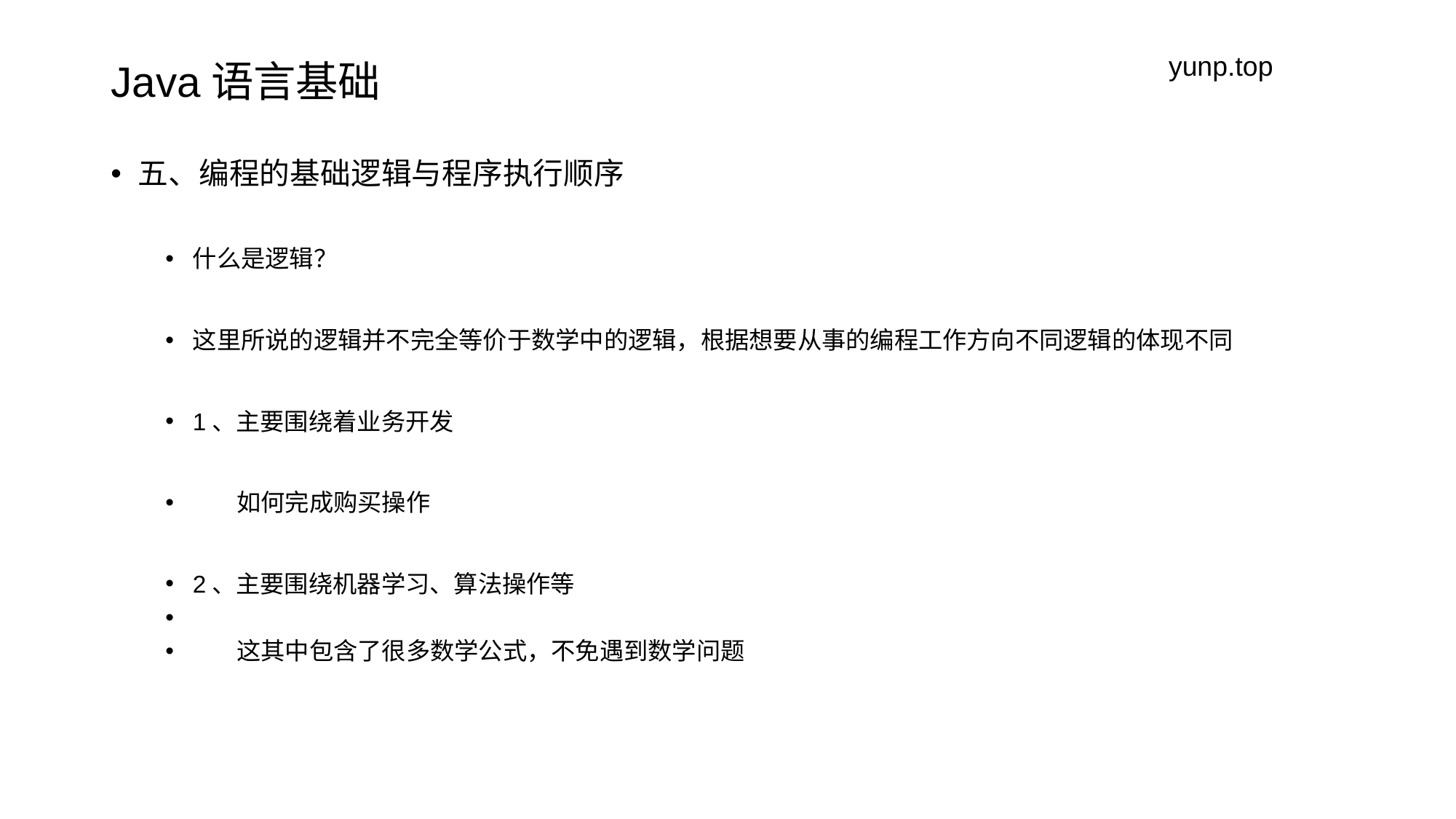

# Java语言基础
yunp.top
五、编程的基础逻辑与程序执行顺序

什么是逻辑？

这里所说的逻辑并不完全等价于数学中的逻辑，根据想要从事的编程工作方向不同逻辑的体现不同

1、主要围绕着业务开发

       如何完成购买操作

2、主要围绕机器学习、算法操作等

       这其中包含了很多数学公式，不免遇到数学问题